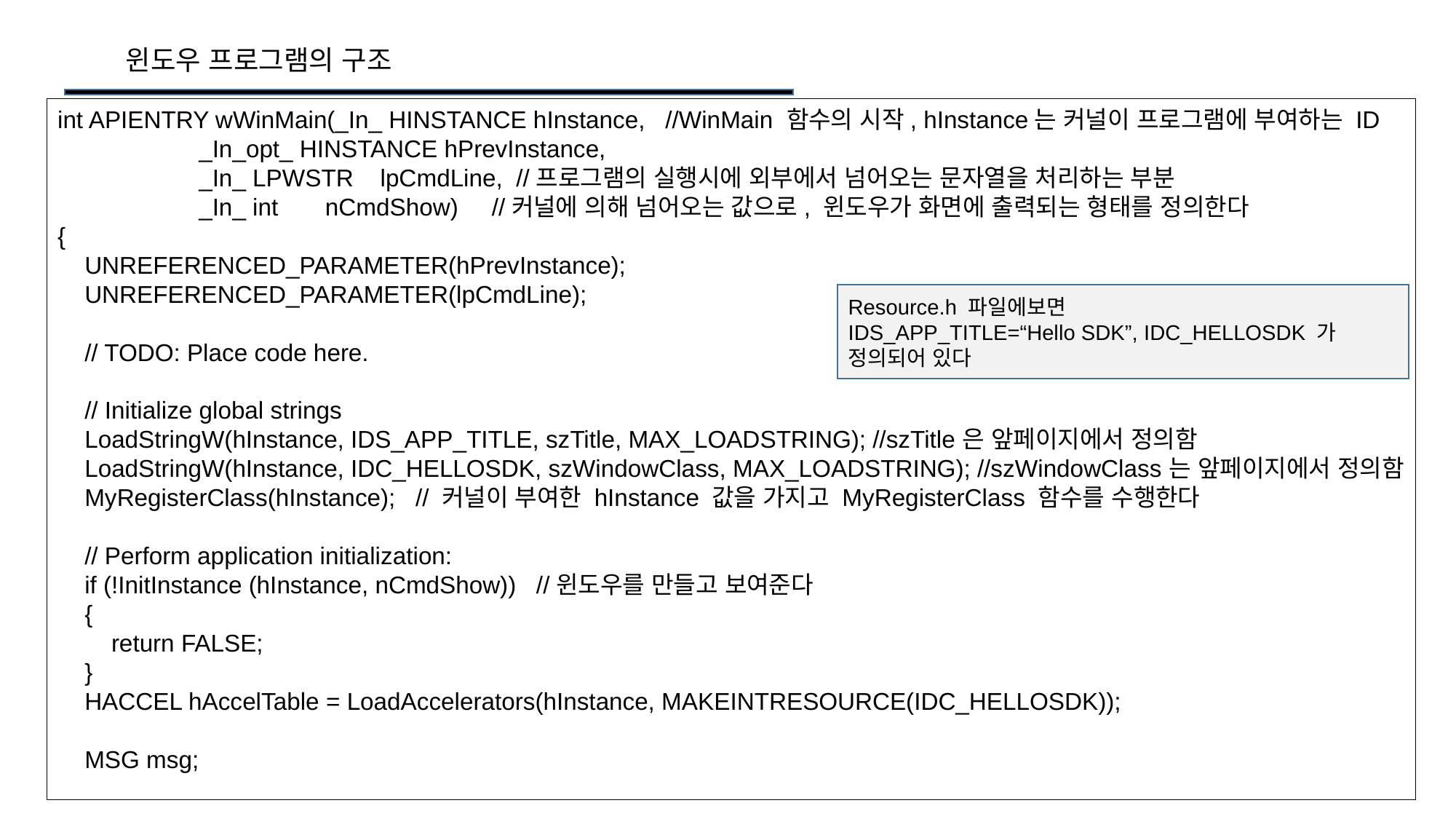

윈도우 프로그램의 구조

int APIENTRY wWinMain(_In_ HINSTANCE hInstance,   //WinMain 함수의 시작, hInstance는 커널이 프로그램에 부여하는 ID
                     _In_opt_ HINSTANCE hPrevInstance,
                     _In_ LPWSTR    lpCmdLine,  //프로그램의 실행시에 외부에서 넘어오는 문자열을 처리하는 부분
                     _In_ int       nCmdShow)     //커널에 의해 넘어오는 값으로, 윈도우가 화면에 출력되는 형태를 정의한다
{
    UNREFERENCED_PARAMETER(hPrevInstance);
    UNREFERENCED_PARAMETER(lpCmdLine);

    // TODO: Place code here.

    // Initialize global strings
    LoadStringW(hInstance, IDS_APP_TITLE, szTitle, MAX_LOADSTRING); //szTitle은 앞페이지에서 정의함
    LoadStringW(hInstance, IDC_HELLOSDK, szWindowClass, MAX_LOADSTRING); //szWindowClass는 앞페이지에서 정의함
    MyRegisterClass(hInstance);   // 커널이 부여한 hInstance 값을 가지고 MyRegisterClass 함수를 수행한다

    // Perform application initialization:
    if (!InitInstance (hInstance, nCmdShow))   //윈도우를 만들고 보여준다
    {
        return FALSE;
    }
    HACCEL hAccelTable = LoadAccelerators(hInstance, MAKEINTRESOURCE(IDC_HELLOSDK));

    MSG msg;

Resource.h 파일에보면
IDS_APP_TITLE=“Hello SDK”, IDC_HELLOSDK 가 정의되어 있다